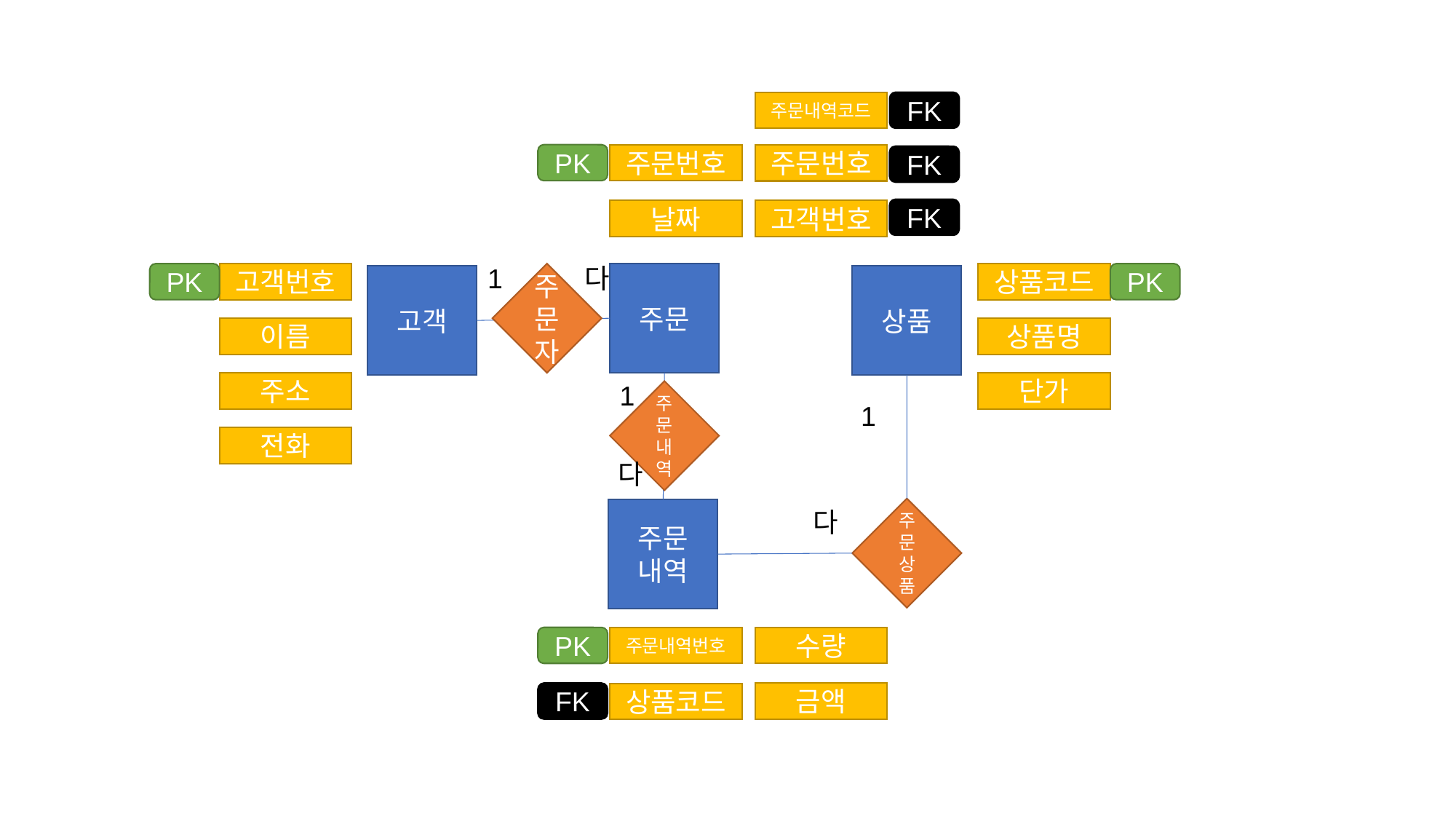

주문내역코드
FK
PK
주문번호
주문번호
FK
FK
날짜
고객번호
1
다
PK
고객번호
주문자
주문
상품코드
PK
고객
상품
이름
상품명
1
주소
단가
주문내역
1
전화
다
주문상품
주문 내역
다
PK
주문내역번호
수량
FK
금액
상품코드